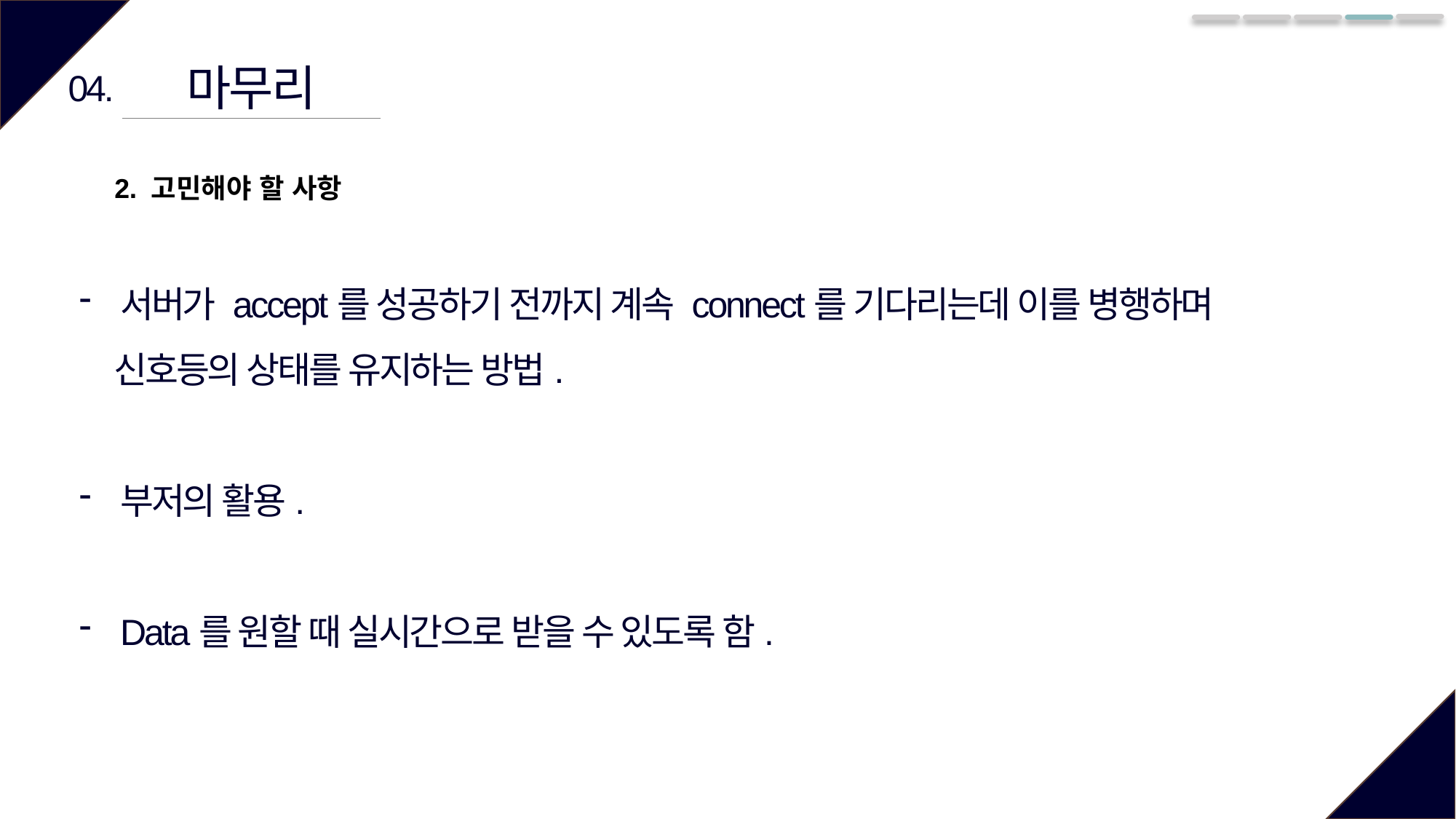

마무리
04.
2. 고민해야 할 사항
서버가 accept를 성공하기 전까지 계속 connect를 기다리는데 이를 병행하며
   신호등의 상태를 유지하는 방법.

부저의 활용.

Data를 원할 때 실시간으로 받을 수 있도록 함.